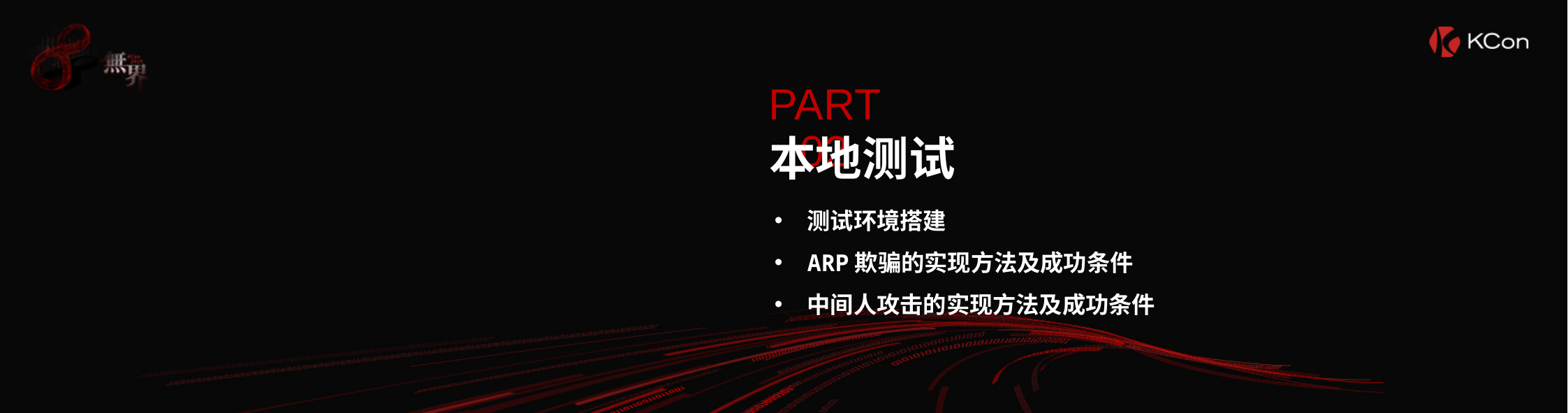

PART 02
本地测试
测试环境搭建
ARP欺骗的实现方法及成功条件
中间人攻击的实现方法及成功条件